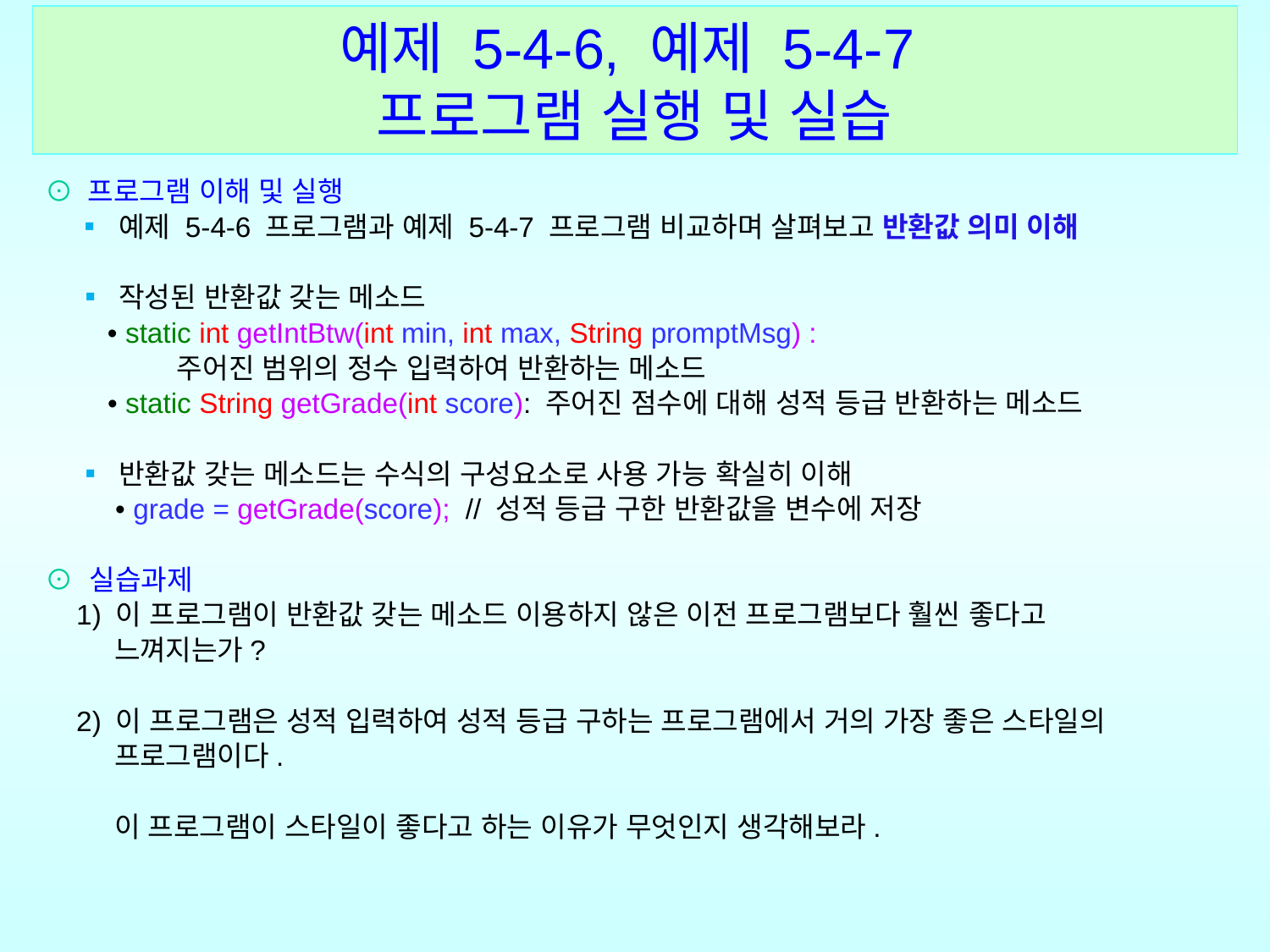

예제 5-4-6, 예제 5-4-7
프로그램 실행 및 실습
⊙ 프로그램 이해 및 실행
    ▪ 예제 5-4-6 프로그램과 예제 5-4-7 프로그램 비교하며 살펴보고 반환값 의미 이해

    ▪ 작성된 반환값 갖는 메소드
        • static int getIntBtw(int min, int max, String promptMsg) :
                주어진 범위의 정수 입력하여 반환하는 메소드
        • static String getGrade(int score): 주어진 점수에 대해 성적 등급 반환하는 메소드

    ▪ 반환값 갖는 메소드는 수식의 구성요소로 사용 가능 확실히 이해
         • grade = getGrade(score);  // 성적 등급 구한 반환값을 변수에 저장

⊙ 실습과제
    1) 이 프로그램이 반환값 갖는 메소드 이용하지 않은 이전 프로그램보다 훨씬 좋다고
        느껴지는가?

    2) 이 프로그램은 성적 입력하여 성적 등급 구하는 프로그램에서 거의 가장 좋은 스타일의
        프로그램이다.

        이 프로그램이 스타일이 좋다고 하는 이유가 무엇인지 생각해보라.